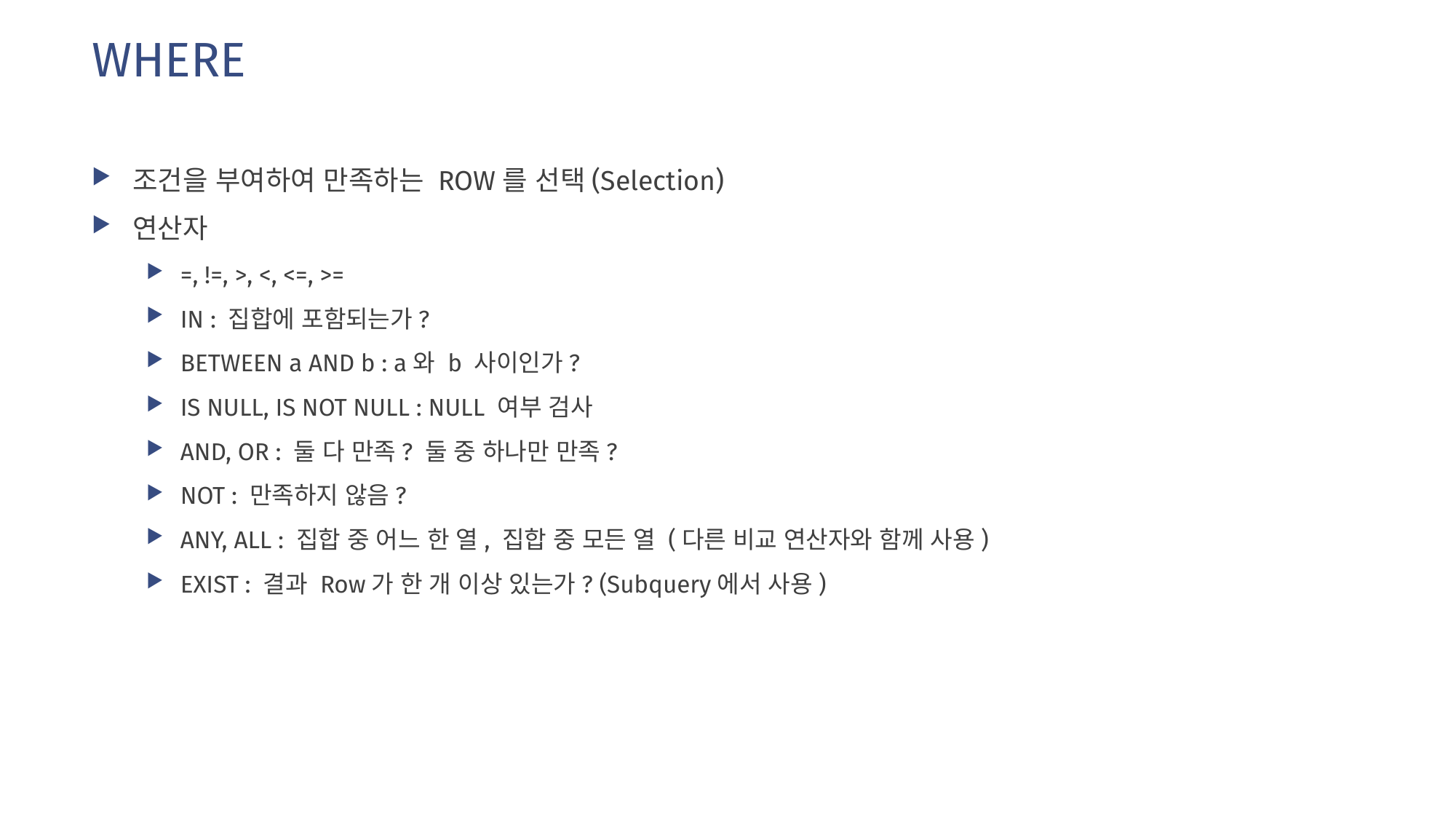

# WHERE
조건을 부여하여 만족하는 ROW를 선택(Selection)
연산자
=, !=, >, <, <=, >=
IN : 집합에 포함되는가?
BETWEEN a AND b : a와 b 사이인가?
IS NULL, IS NOT NULL : NULL 여부 검사
AND, OR : 둘 다 만족? 둘 중 하나만 만족?
NOT : 만족하지 않음?
ANY, ALL : 집합 중 어느 한 열, 집합 중 모든 열 (다른 비교 연산자와 함께 사용)
EXIST : 결과 Row가 한 개 이상 있는가? (Subquery에서 사용)